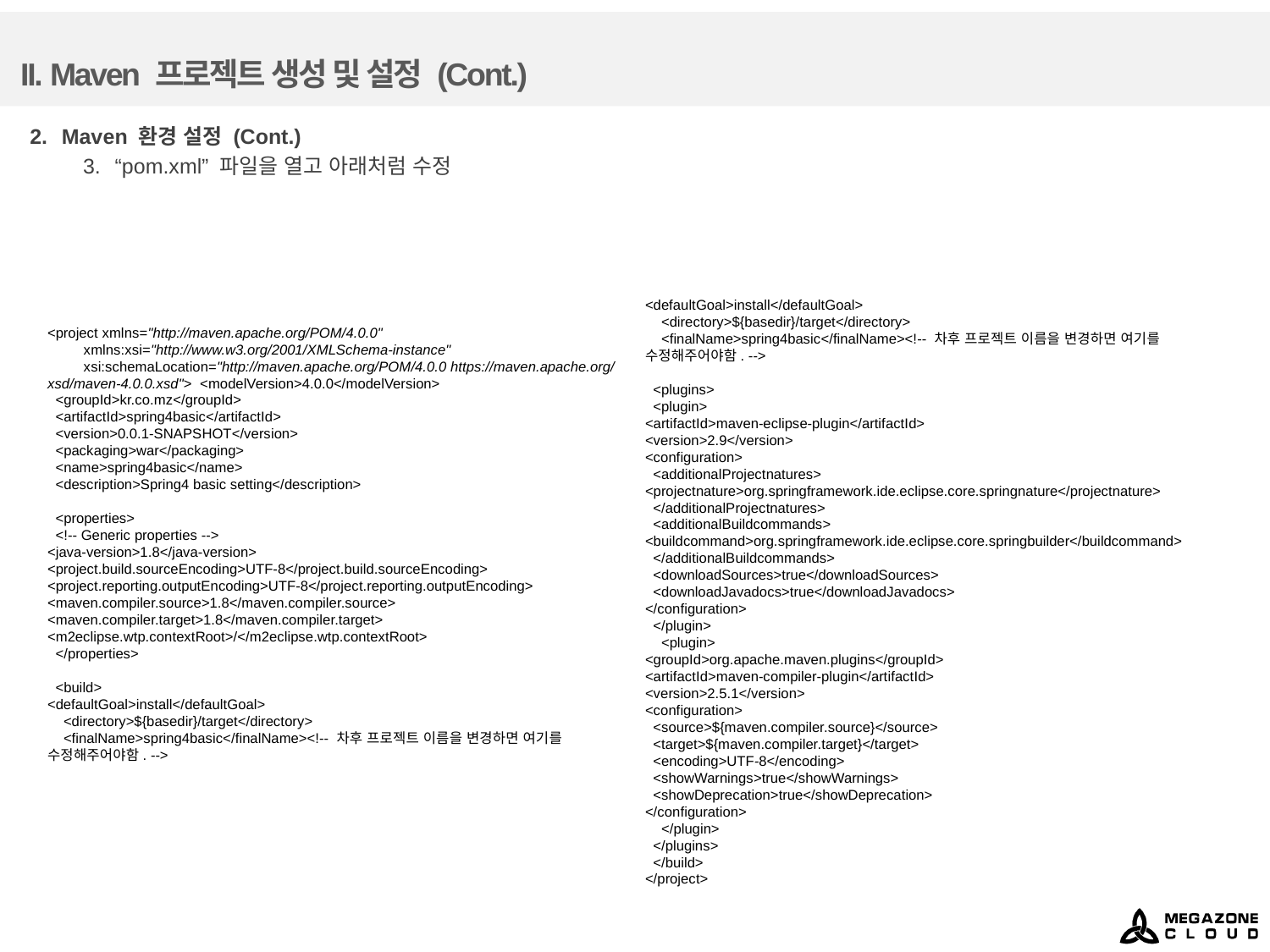

# II. Maven 프로젝트 생성 및 설정 (Cont.)
Maven 환경 설정 (Cont.)
“pom.xml” 파일을 열고 아래처럼 수정
<defaultGoal>install</defaultGoal>
    <directory>${basedir}/target</directory>
    <finalName>spring4basic</finalName><!-- 차후 프로젝트 이름을 변경하면 여기를 수정해주어야함. -->

  <plugins>
  <plugin>
<artifactId>maven-eclipse-plugin</artifactId>
<version>2.9</version>
<configuration>
  <additionalProjectnatures>
<projectnature>org.springframework.ide.eclipse.core.springnature</projectnature>
  </additionalProjectnatures>
  <additionalBuildcommands>
<buildcommand>org.springframework.ide.eclipse.core.springbuilder</buildcommand>
  </additionalBuildcommands>
  <downloadSources>true</downloadSources>
  <downloadJavadocs>true</downloadJavadocs>
</configuration>
  </plugin>
    <plugin>
<groupId>org.apache.maven.plugins</groupId>
<artifactId>maven-compiler-plugin</artifactId>
<version>2.5.1</version>
<configuration>
  <source>${maven.compiler.source}</source>
  <target>${maven.compiler.target}</target>
  <encoding>UTF-8</encoding>
  <showWarnings>true</showWarnings>
  <showDeprecation>true</showDeprecation>
</configuration>
    </plugin>
  </plugins>
  </build>
</project>
<project xmlns="http://maven.apache.org/POM/4.0.0"
         xmlns:xsi="http://www.w3.org/2001/XMLSchema-instance"
         xsi:schemaLocation="http://maven.apache.org/POM/4.0.0 https://maven.apache.org/xsd/maven-4.0.0.xsd">  <modelVersion>4.0.0</modelVersion>
  <groupId>kr.co.mz</groupId>
  <artifactId>spring4basic</artifactId>
  <version>0.0.1-SNAPSHOT</version>
  <packaging>war</packaging>
  <name>spring4basic</name>
  <description>Spring4 basic setting</description>

  <properties>
  <!-- Generic properties -->
<java-version>1.8</java-version>
<project.build.sourceEncoding>UTF-8</project.build.sourceEncoding>
<project.reporting.outputEncoding>UTF-8</project.reporting.outputEncoding>
<maven.compiler.source>1.8</maven.compiler.source>
<maven.compiler.target>1.8</maven.compiler.target>
<m2eclipse.wtp.contextRoot>/</m2eclipse.wtp.contextRoot>
  </properties>

  <build>
<defaultGoal>install</defaultGoal>
    <directory>${basedir}/target</directory>
    <finalName>spring4basic</finalName><!-- 차후 프로젝트 이름을 변경하면 여기를 수정해주어야함. -->